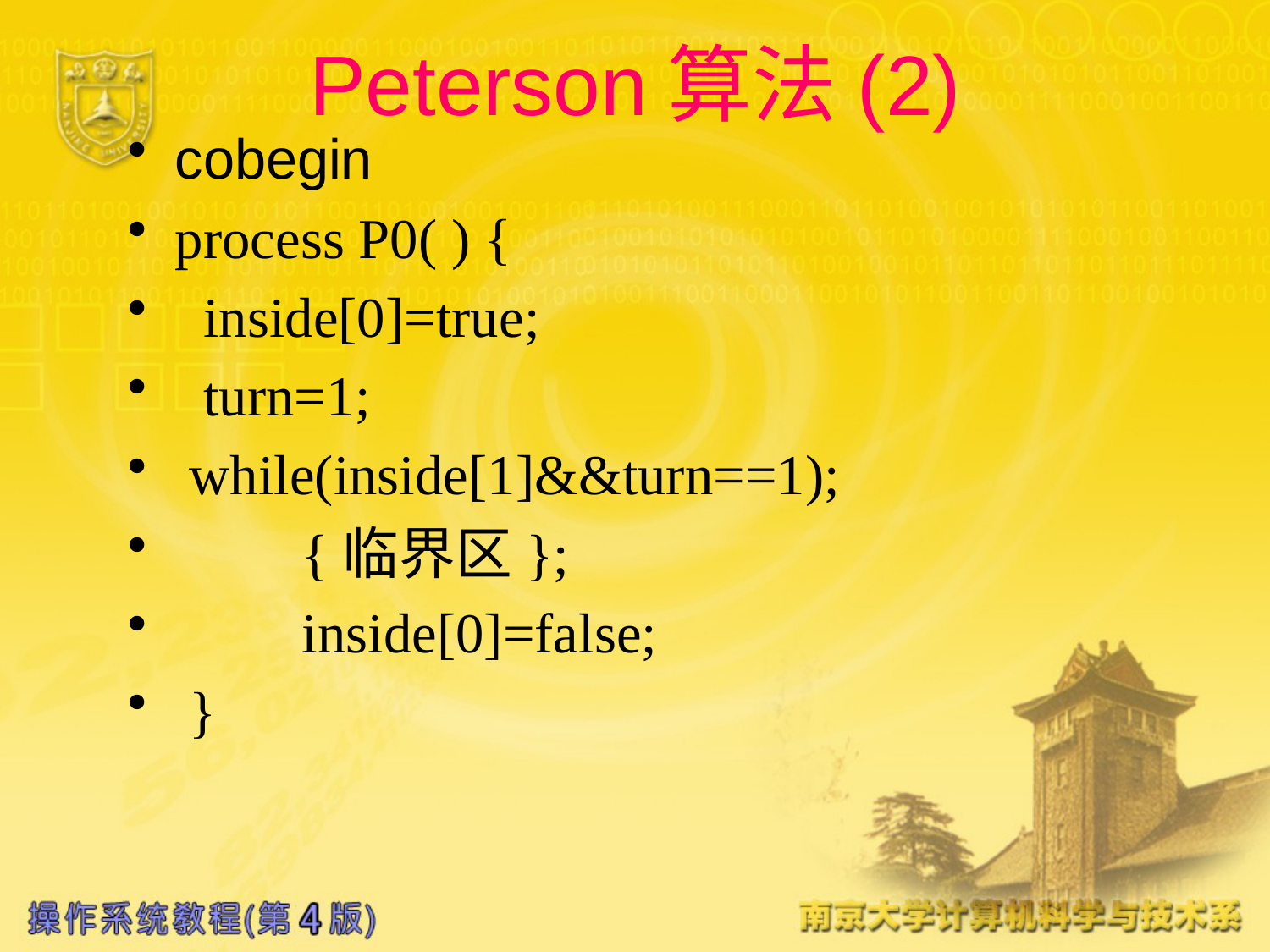

# Peterson算法(2)
cobegin
process P0( ) {
  inside[0]=true;
  turn=1;
 while(inside[1]&&turn==1);
	{临界区};
	inside[0]=false;
 }